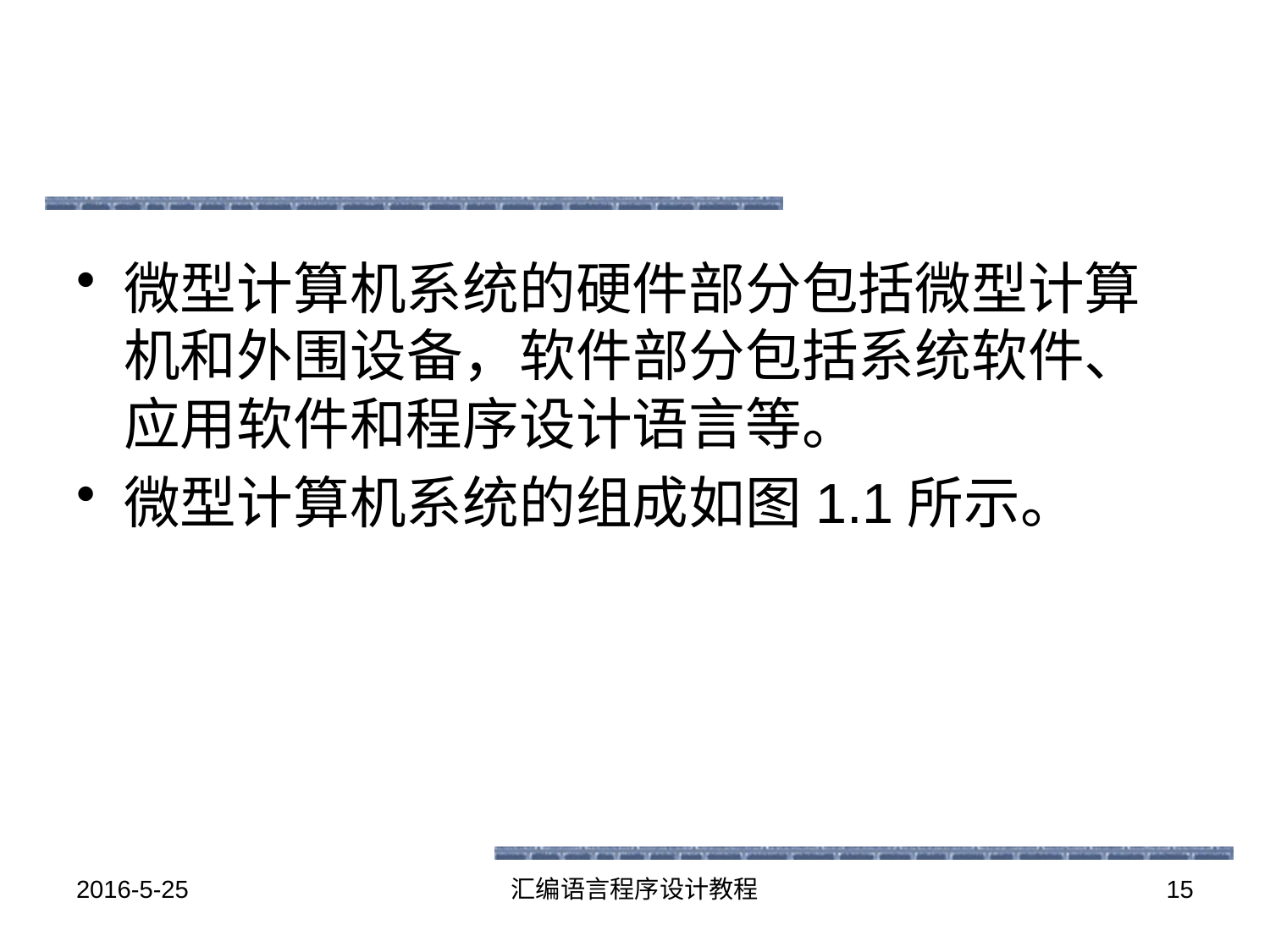

微型计算机系统的硬件部分包括微型计算机和外围设备，软件部分包括系统软件、应用软件和程序设计语言等。
微型计算机系统的组成如图1.1所示。
2016-5-25
汇编语言程序设计教程
15